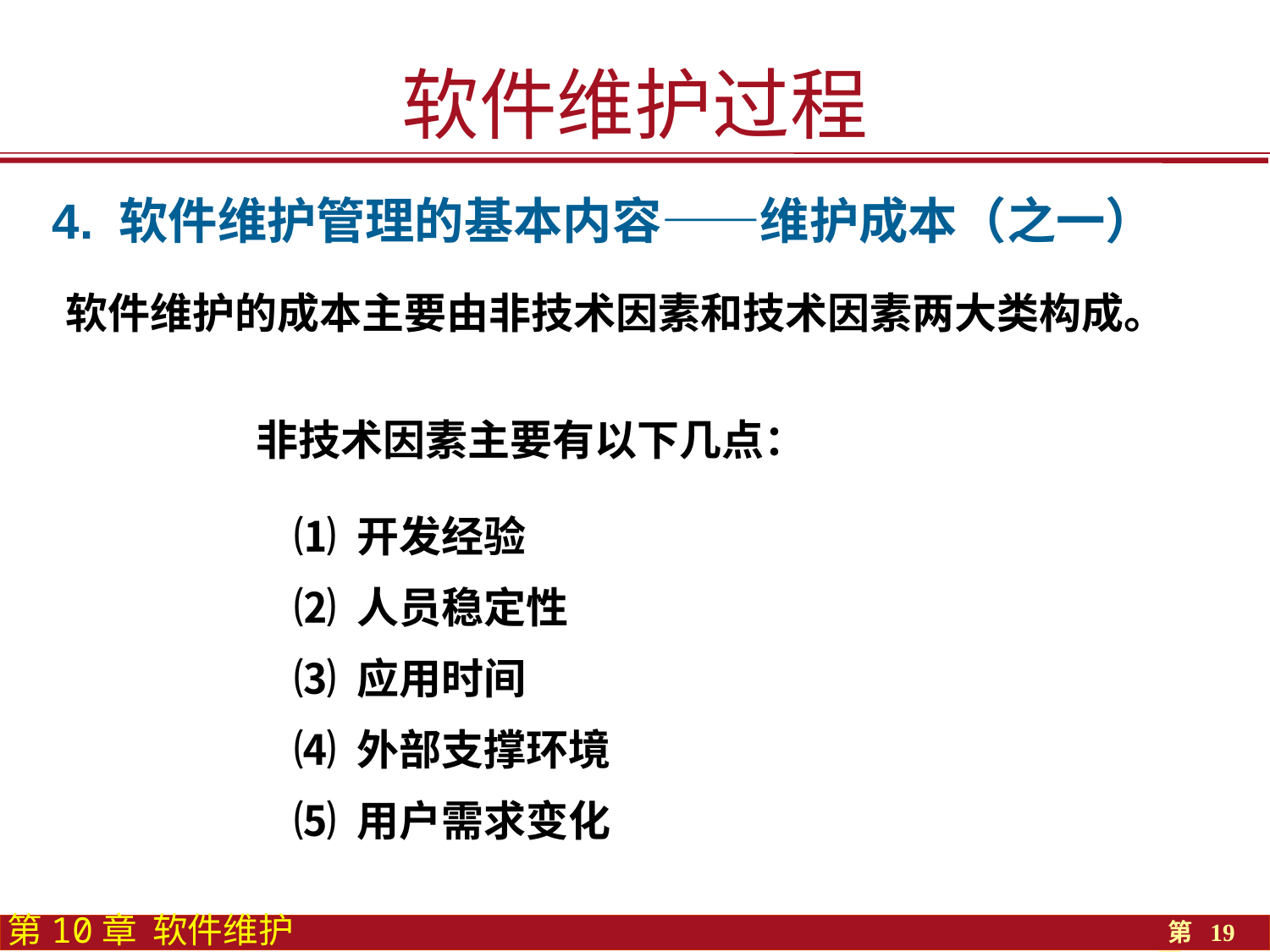

软件维护过程
4. 软件维护管理的基本内容——维护成本（之一）
软件维护的成本主要由非技术因素和技术因素两大类构成。
非技术因素主要有以下几点：
⑴ 开发经验
⑵ 人员稳定性
⑶ 应用时间
⑷ 外部支撑环境
⑸ 用户需求变化